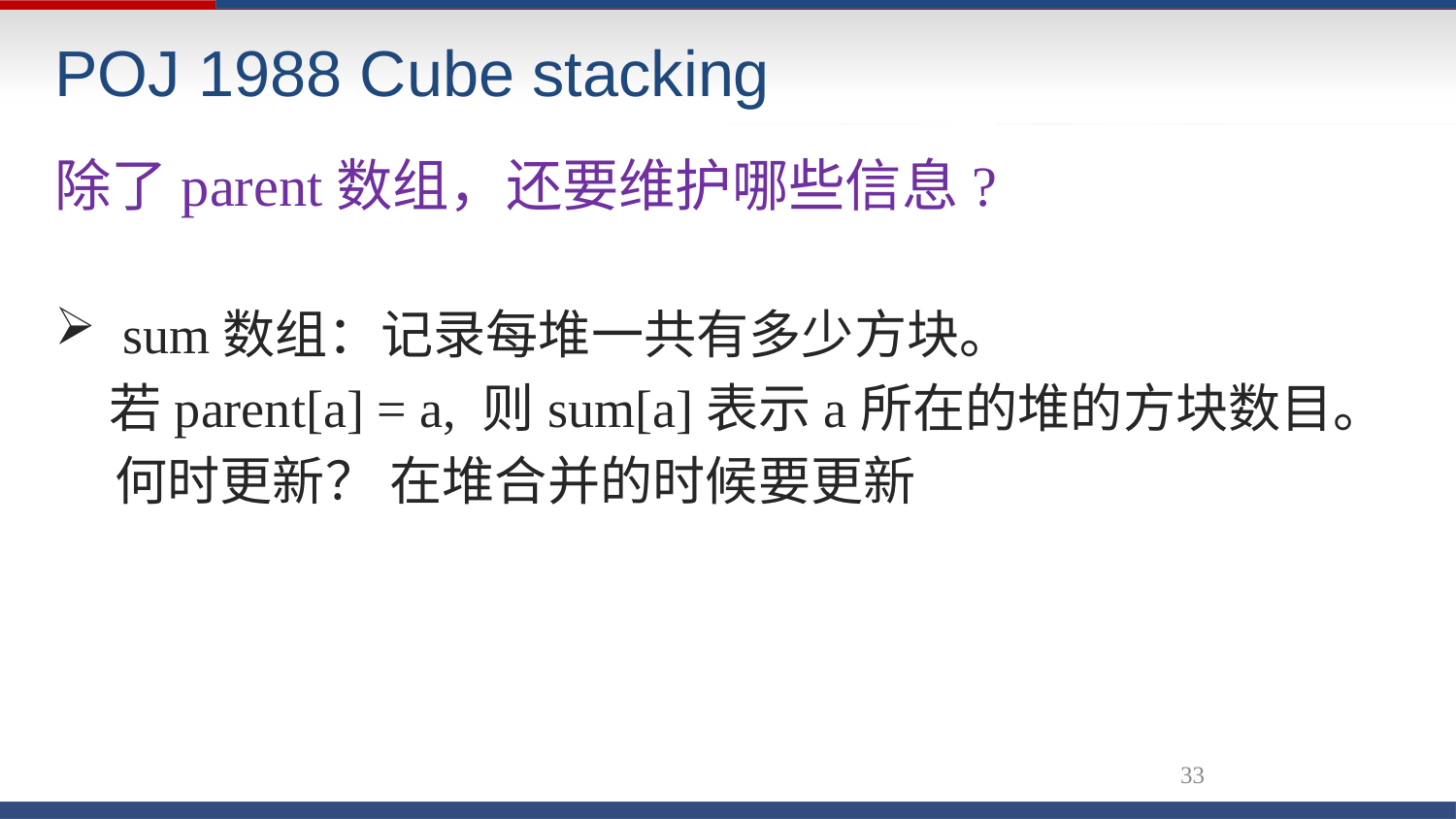

# POJ 1988 Cube stacking
除了parent数组，还要维护哪些信息?

 sum数组：记录每堆一共有多少方块。
	若parent[a] = a, 则sum[a]表示a所在的堆的方块数目。
    何时更新？ 在堆合并的时候要更新
33